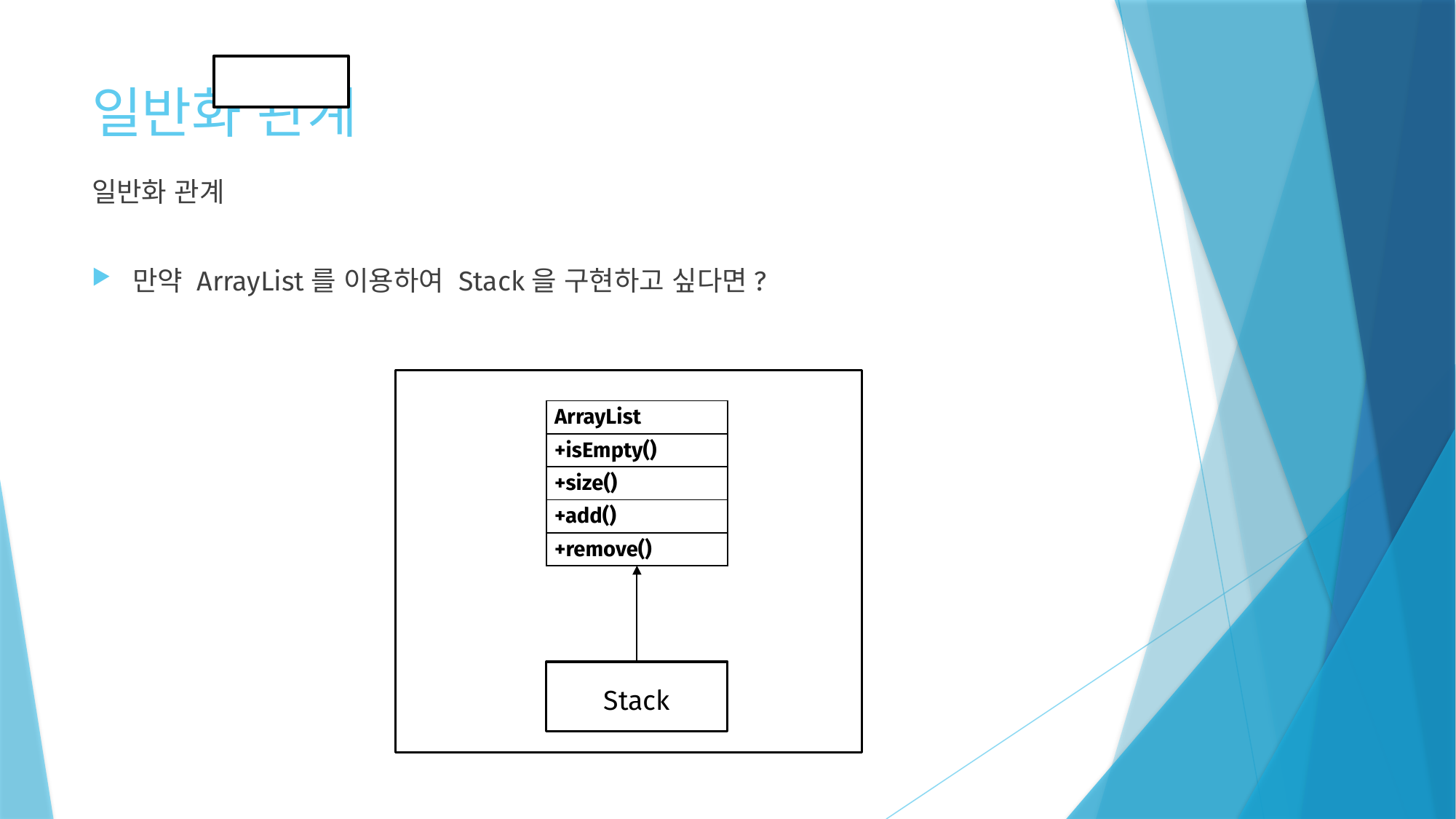

# 일반화 관계
일반화 관계
만약 ArrayList를 이용하여 Stack을 구현하고 싶다면?

| ArrayList |
| --- |
| +isEmpty() |
| +size() |
| +add() |
| +remove() |
Stack